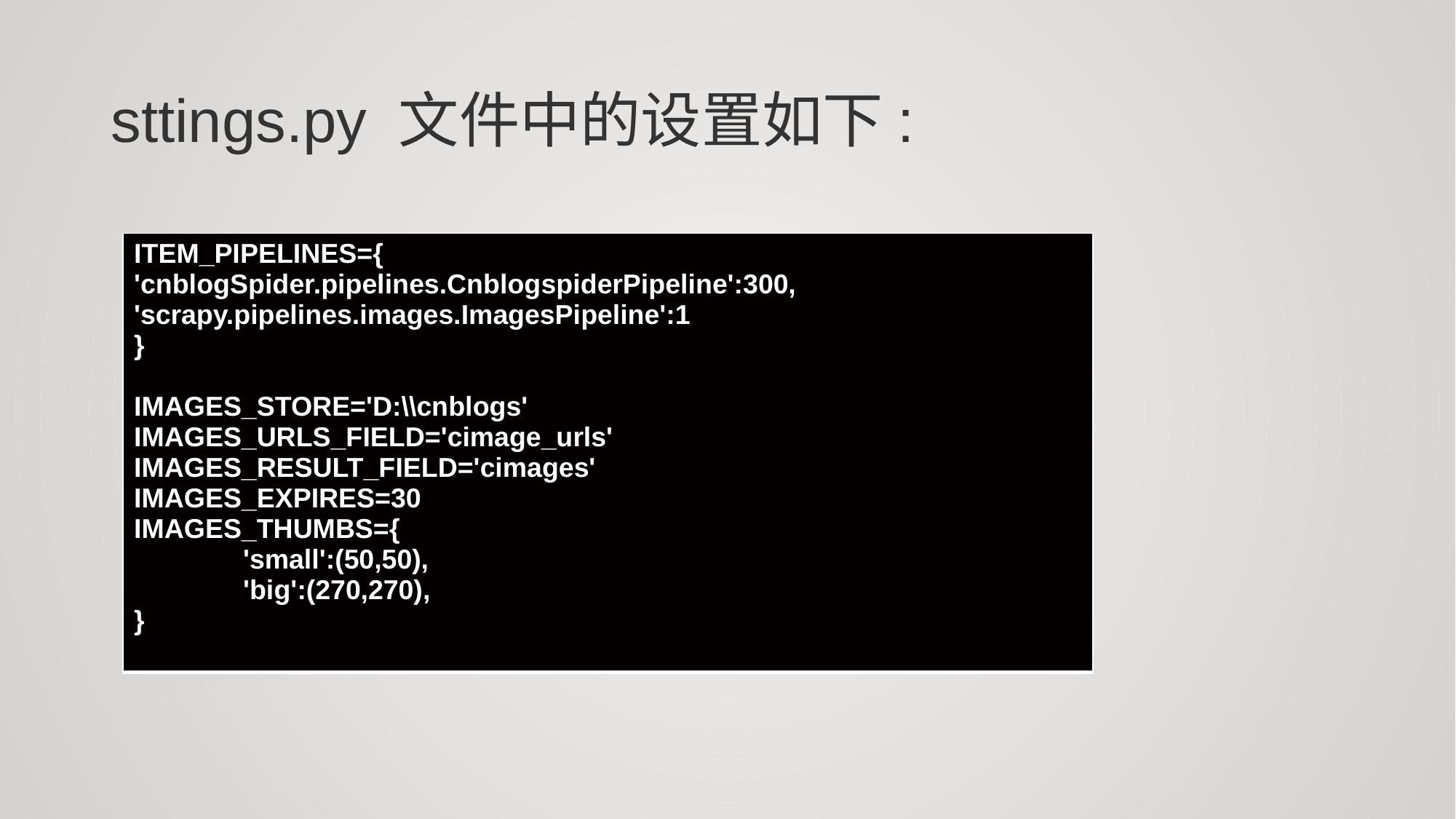

# sttings.py 文件中的设置如下:
| ITEM\_PIPELINES={ 'cnblogSpider.pipelines.CnblogspiderPipeline':300, 'scrapy.pipelines.images.ImagesPipeline':1 } IMAGES\_STORE='D:\\cnblogs' IMAGES\_URLS\_FIELD='cimage\_urls' IMAGES\_RESULT\_FIELD='cimages' IMAGES\_EXPIRES=30 IMAGES\_THUMBS={ 'small':(50,50), 'big':(270,270), } |
| --- |